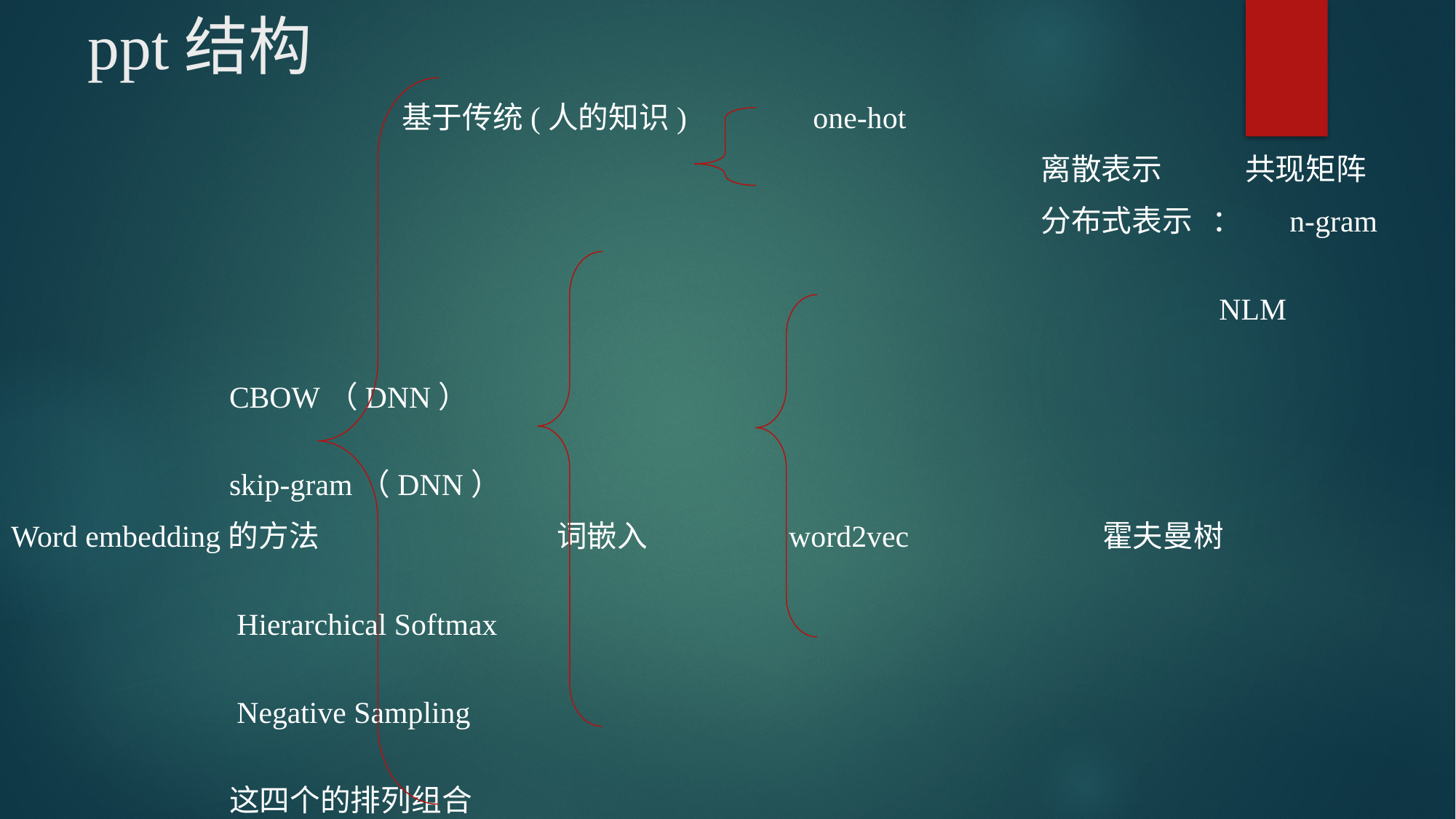

# ppt结构

                                                         基于传统(人的知识)	     one-hot
									      离散表示	     共现矩阵
									      分布式表示	：      n-gram
											 NLM
															CBOW（DNN）
															skip-gram（DNN）
Word embedding的方法			词嵌入		 word2vec		霍夫曼树
															 Hierarchical Softmax
															 Negative Sampling
															这四个的排列组合
											fasttext
											GloVe

								BERT简单介绍